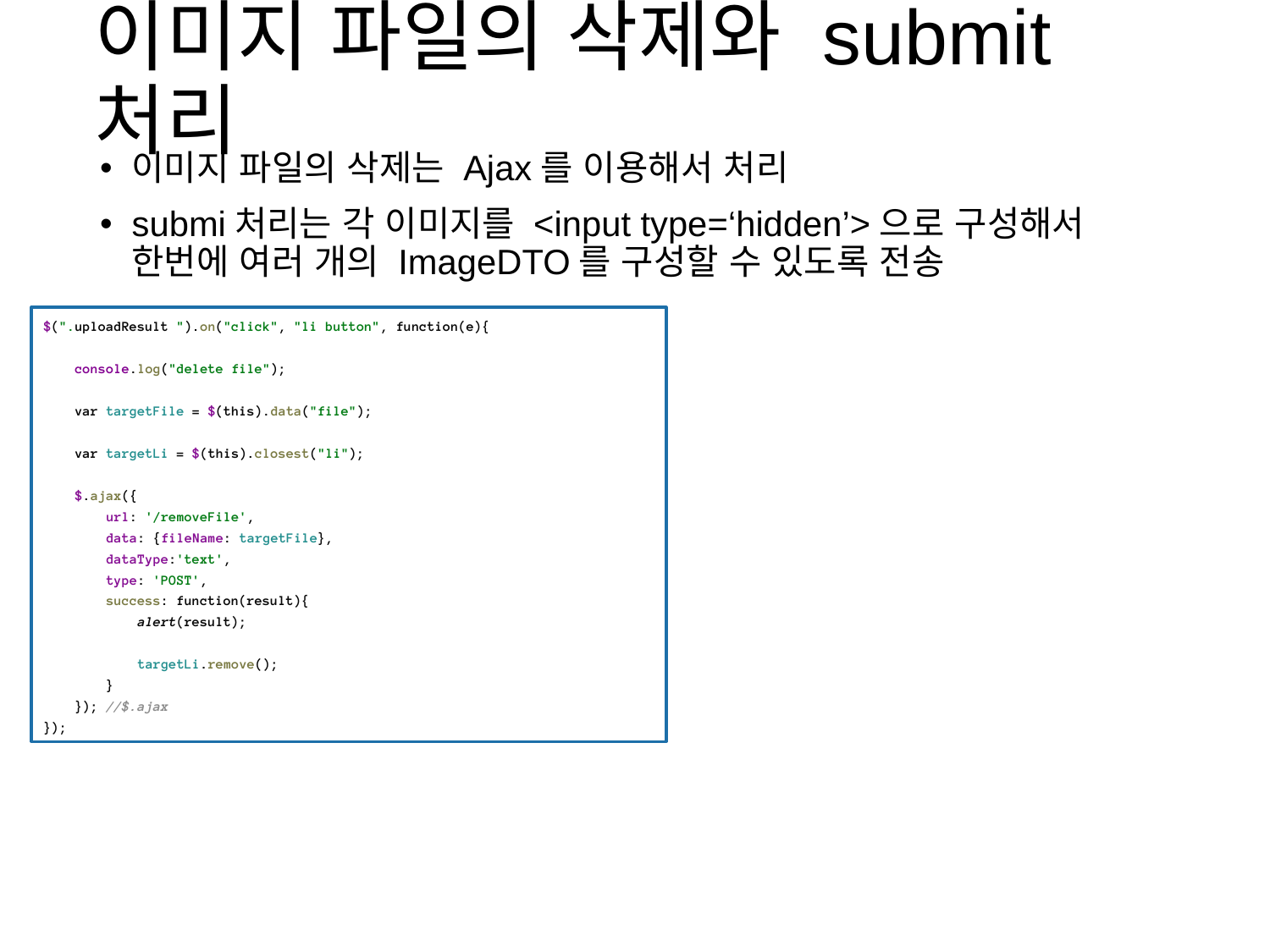

# 이미지 파일의 삭제와 submit처리
이미지 파일의 삭제는 Ajax를 이용해서 처리
submi처리는 각 이미지를 <input type=‘hidden’>으로 구성해서 한번에 여러 개의 ImageDTO를 구성할 수 있도록 전송
$(".uploadResult ").on("click", "li button", function(e){
    console.log("delete file");
    var targetFile = $(this).data("file");
    var targetLi = $(this).closest("li");
    $.ajax({
        url: '/removeFile',
        data: {fileName: targetFile},
        dataType:'text',
        type: 'POST',
        success: function(result){
            alert(result);
            targetLi.remove();
        }
    }); //$.ajax
});